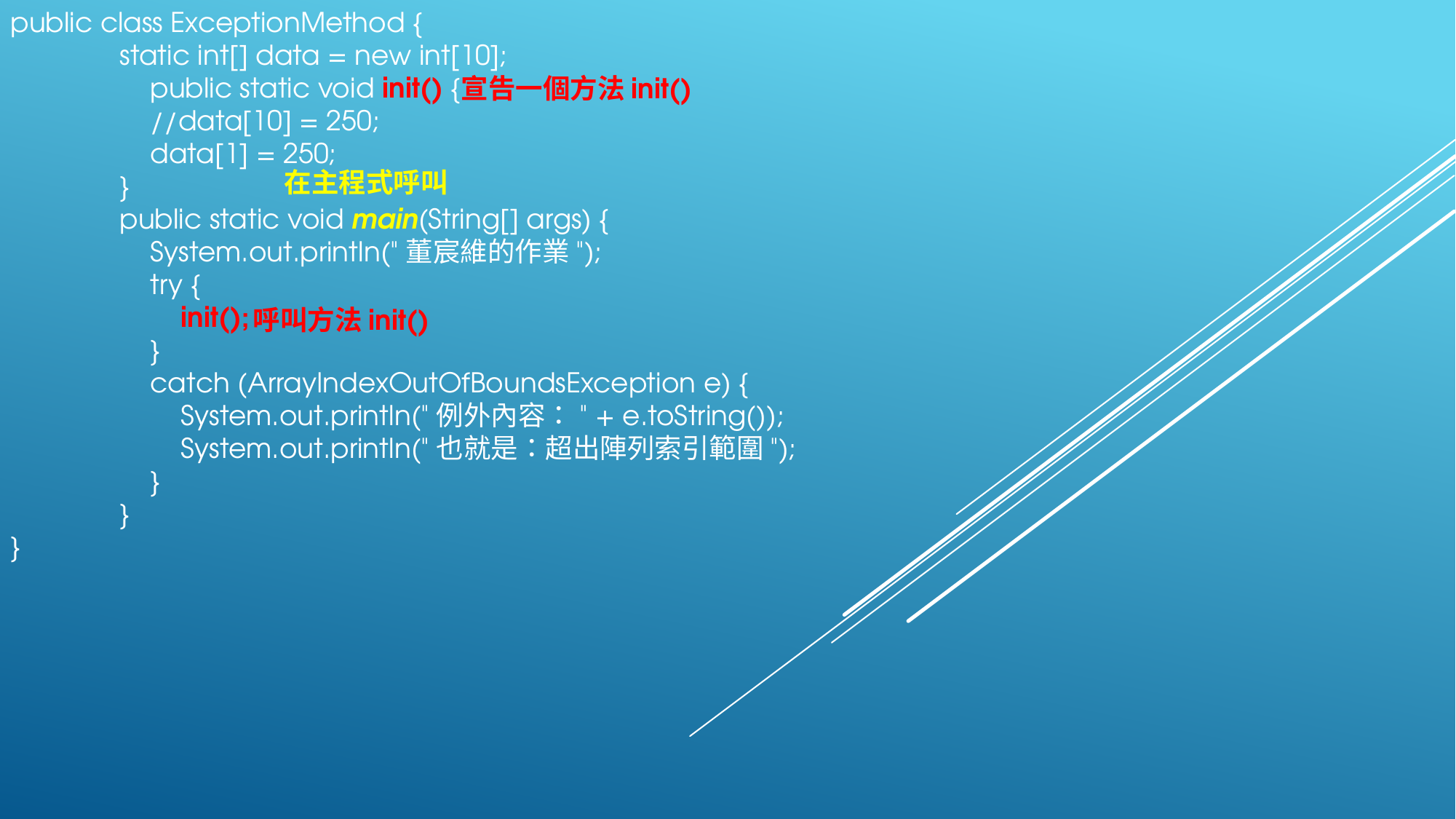

public class ExceptionMethod {
	static int[] data = new int[10];
	    public static void init() {
	    //data[10] = 250;
	    data[1] = 250;
	}
	public static void main(String[] args) {
	    System.out.println("董宸維的作業");
	    try {
	        init();
	    }
	    catch (ArrayIndexOutOfBoundsException e) {
	        System.out.println("例外內容：" + e.toString());
	        System.out.println("也就是：超出陣列索引範圍");
	    }
	}
}
宣告一個方法init()
在主程式呼叫
呼叫方法init()